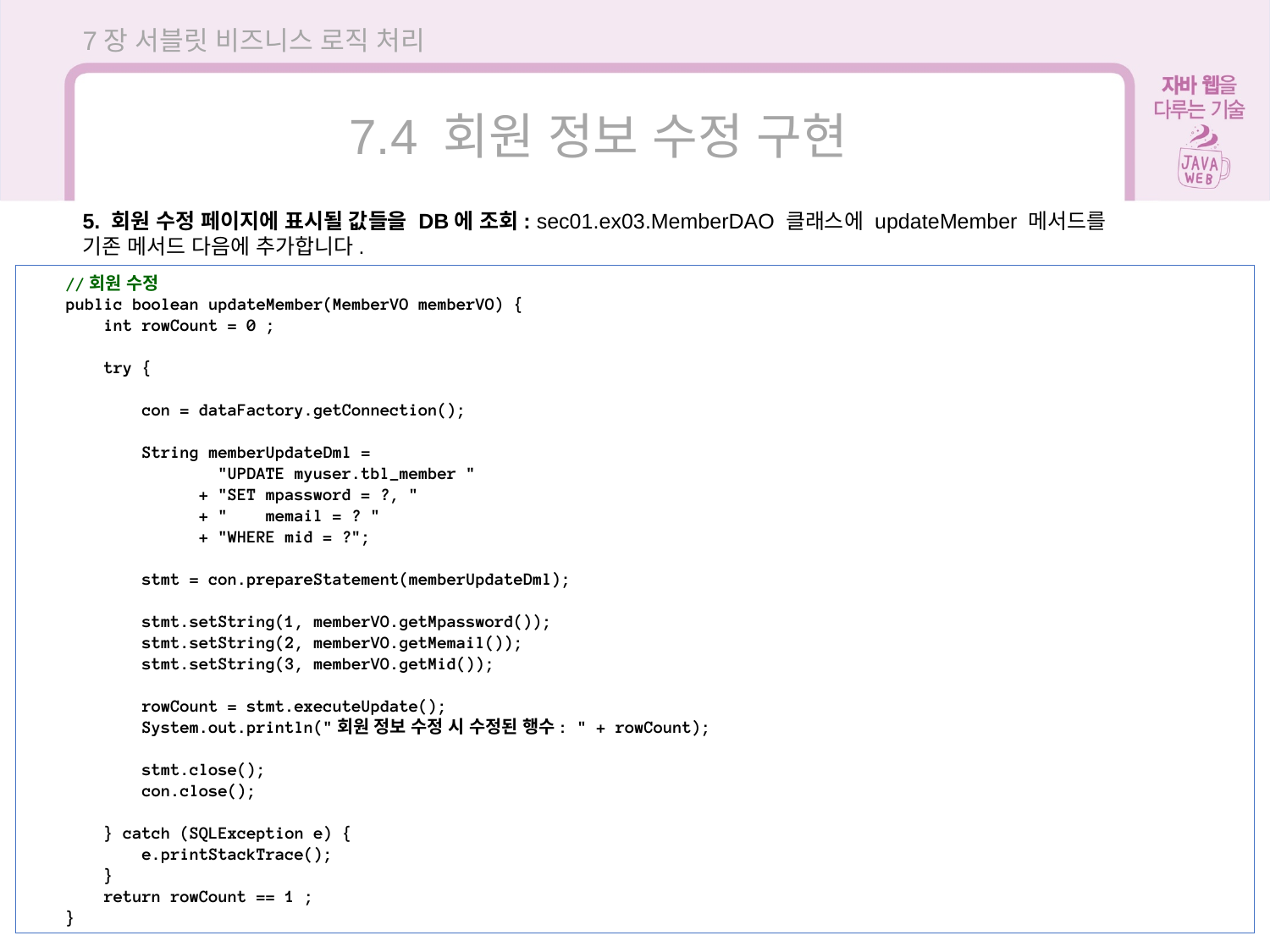

7장 서블릿 비즈니스 로직 처리
7.4 회원 정보 수정 구현
5. 회원 수정 페이지에 표시될 값들을 DB에 조회: sec01.ex03.MemberDAO 클래스에 updateMember 메서드를 기존 메서드 다음에 추가합니다.
    //회원 수정
    public boolean updateMember(MemberVO memberVO) {
        int rowCount = 0 ;

        try {

            con = dataFactory.getConnection();

            String memberUpdateDml =
                    "UPDATE myuser.tbl_member "
                  + "SET mpassword = ?, "
                  + "    memail = ? "
                  + "WHERE mid = ?";

            stmt = con.prepareStatement(memberUpdateDml);

            stmt.setString(1, memberVO.getMpassword());
            stmt.setString(2, memberVO.getMemail());
            stmt.setString(3, memberVO.getMid());

            rowCount = stmt.executeUpdate();
            System.out.println("회원 정보 수정 시 수정된 행수: " + rowCount);

            stmt.close();
            con.close();

        } catch (SQLException e) {
            e.printStackTrace();
        }
        return rowCount == 1 ;
    }